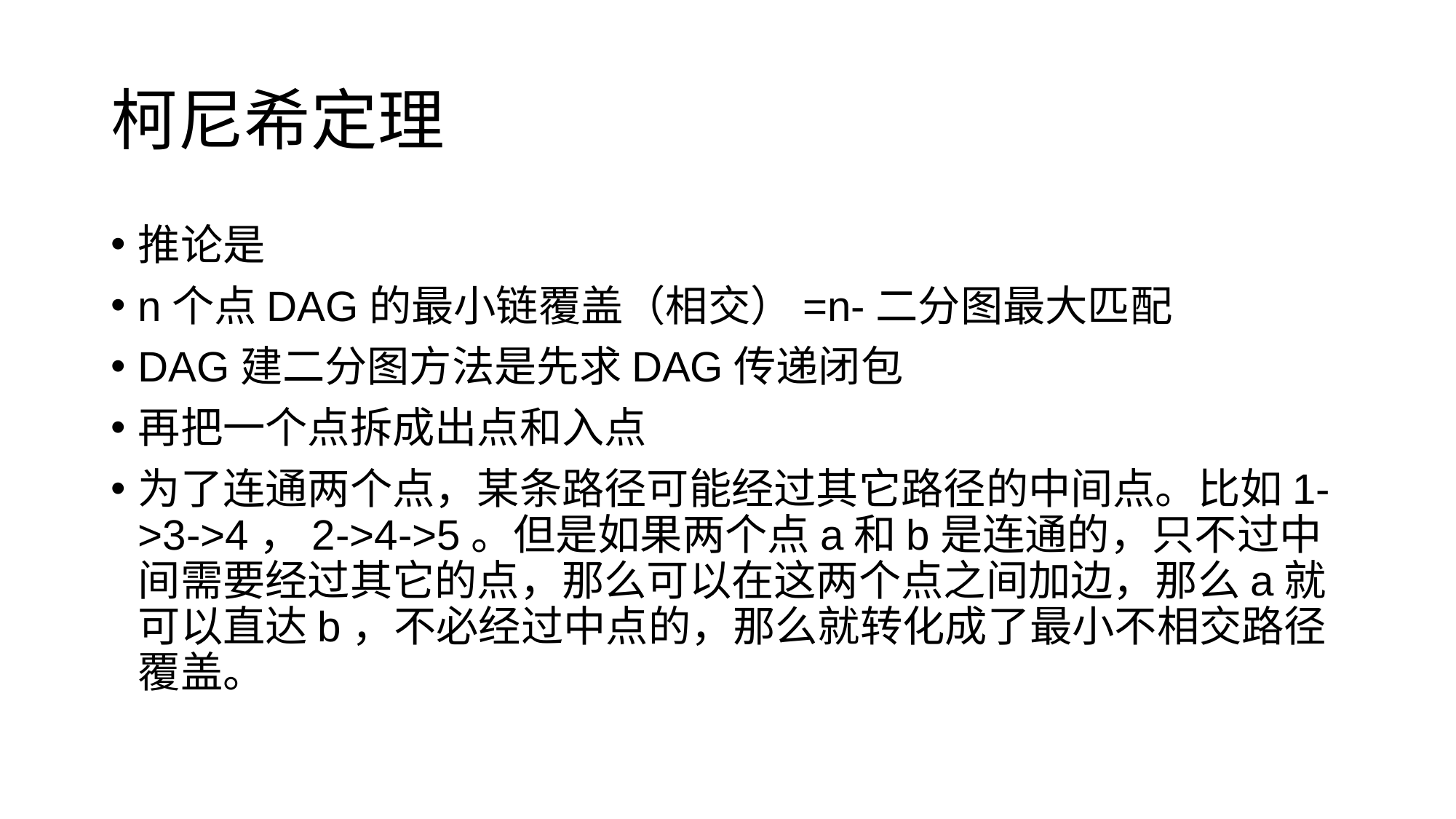

# 柯尼希定理
推论是
n个点DAG的最小链覆盖（相交）=n-二分图最大匹配
DAG建二分图方法是先求DAG传递闭包
再把一个点拆成出点和入点
为了连通两个点，某条路径可能经过其它路径的中间点。比如1->3->4，2->4->5。但是如果两个点a和b是连通的，只不过中间需要经过其它的点，那么可以在这两个点之间加边，那么a就可以直达b，不必经过中点的，那么就转化成了最小不相交路径覆盖。